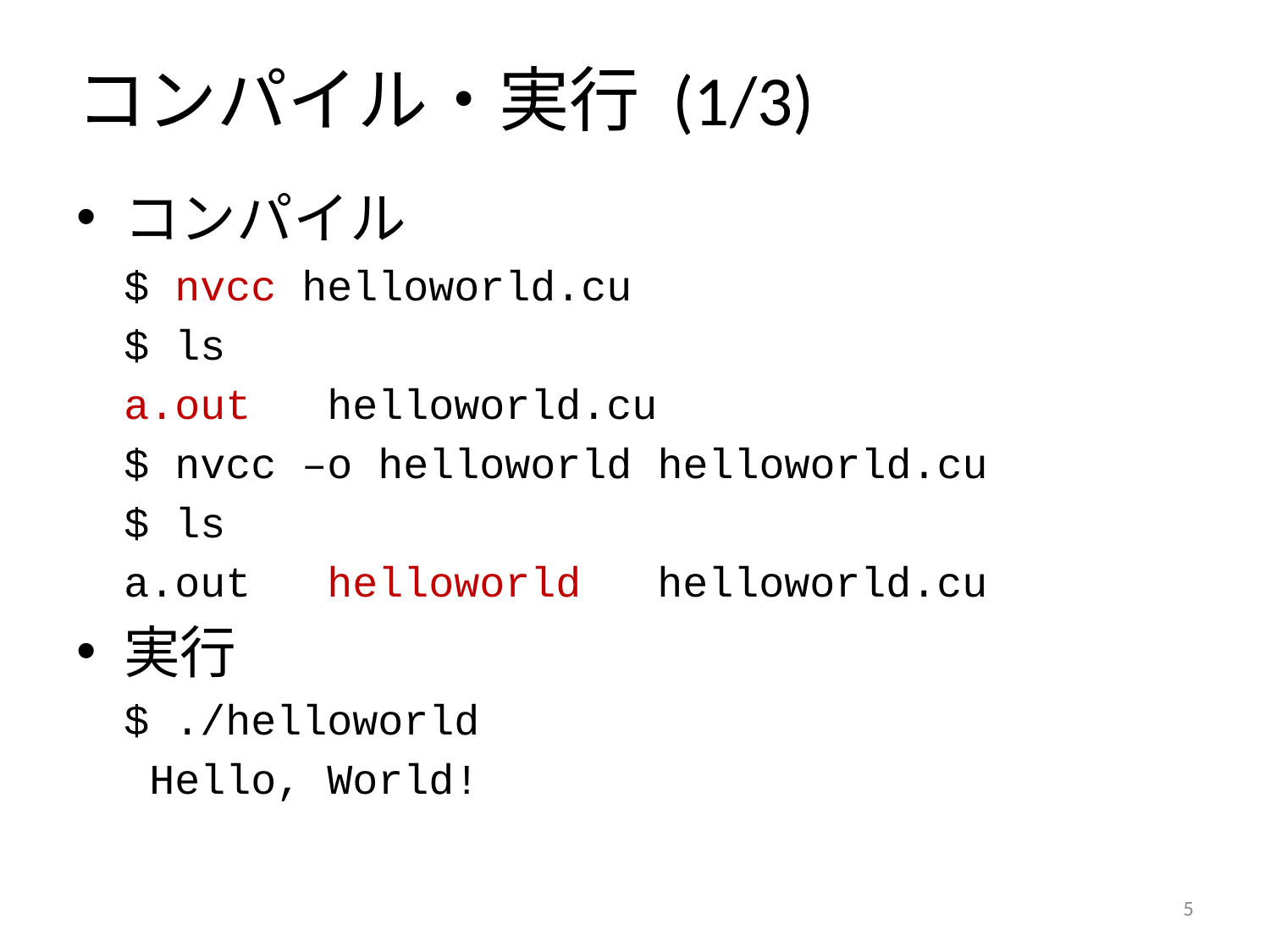

# コンパイル・実行 (1/3)
コンパイル
	$ nvcc helloworld.cu
	$ ls
	a.out   helloworld.cu
	$ nvcc –o helloworld helloworld.cu
	$ ls
	a.out   helloworld   helloworld.cu
実行
	$ ./helloworld
	 Hello, World!
5